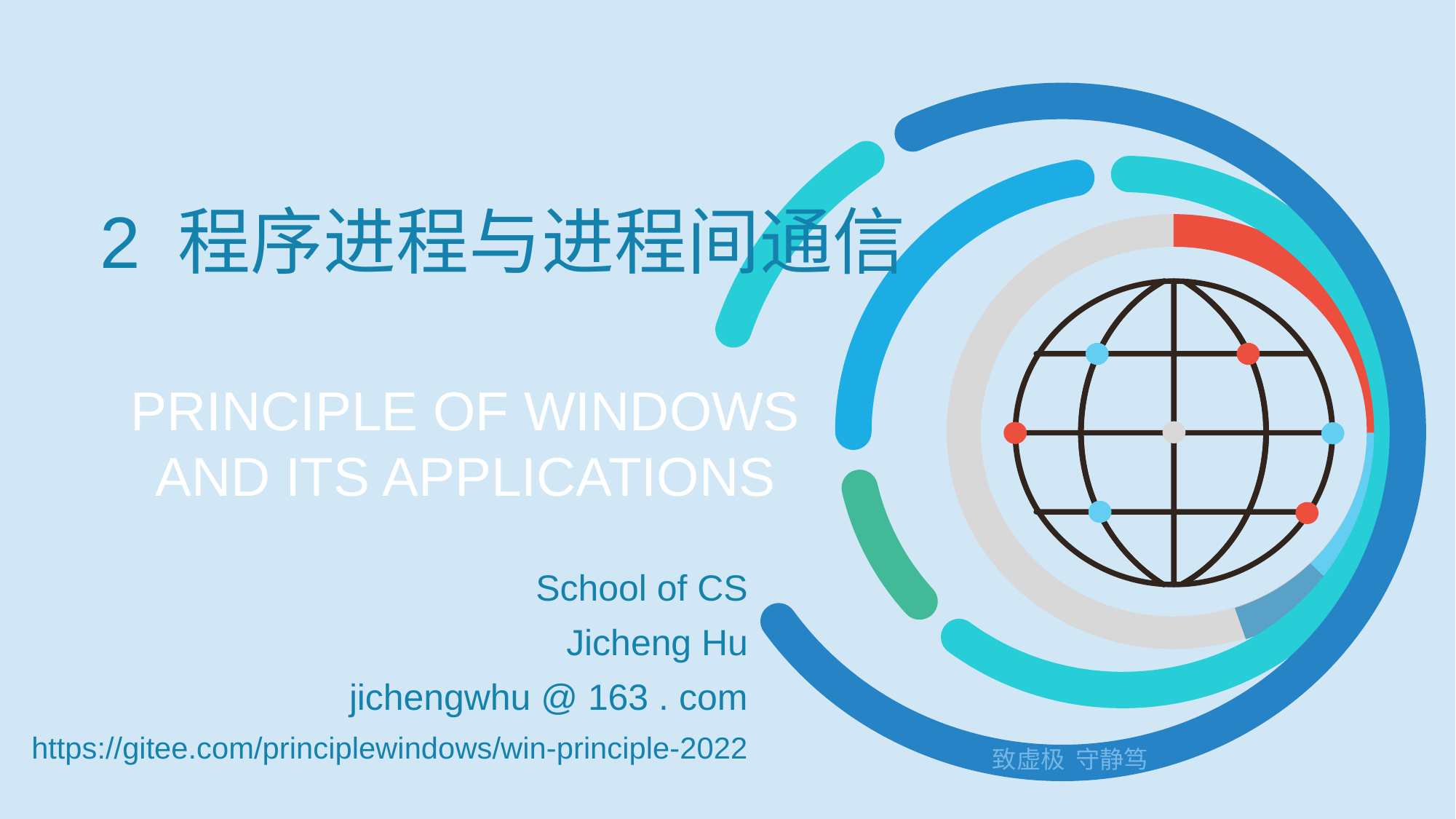

2 程序进程与进程间通信
School of CS
Jicheng Hu
jichengwhu @ 163 . com
https://gitee.com/principlewindows/win-principle-2022